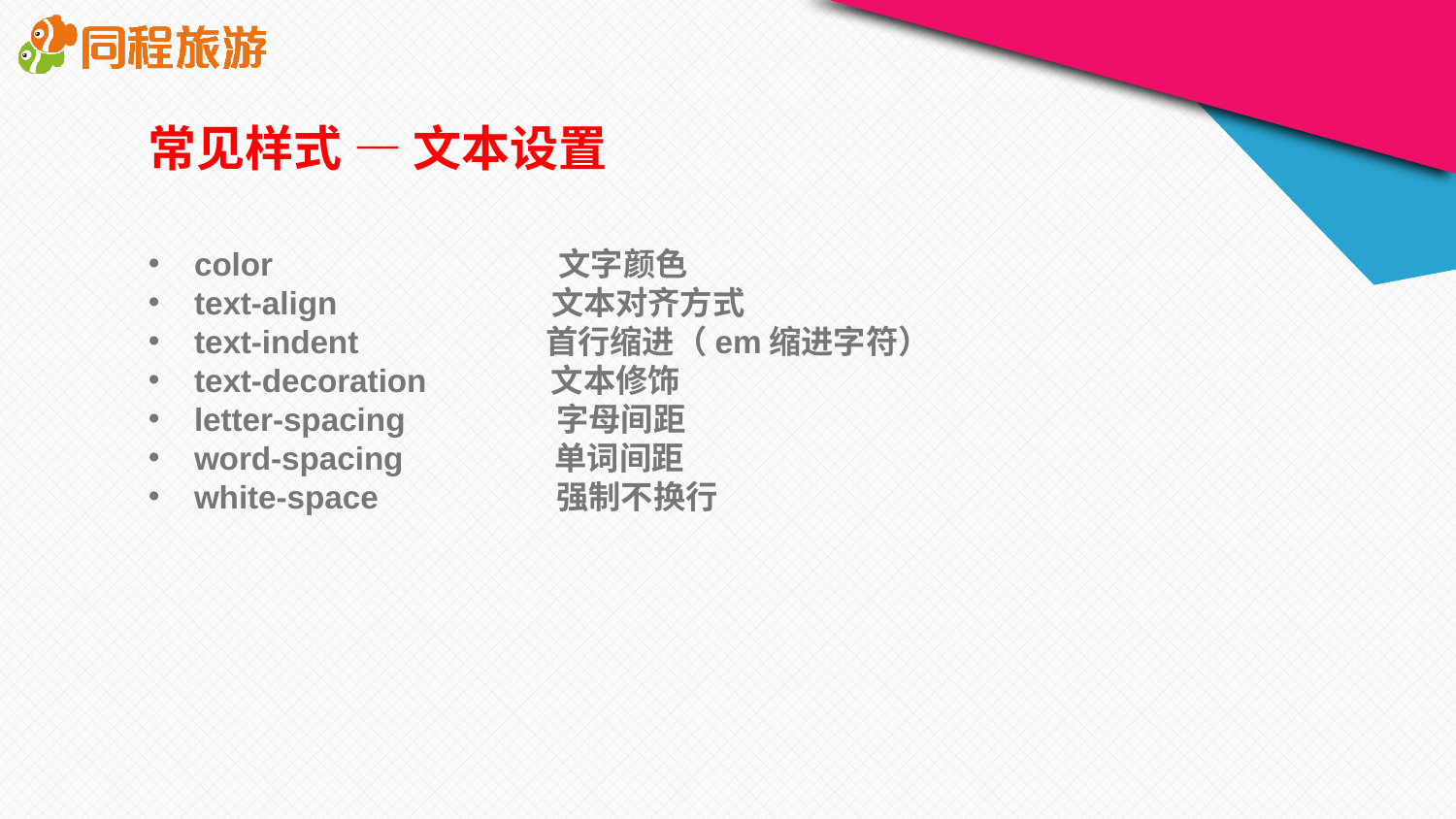

常见样式 — 文本设置
color                               文字颜色
text-align                       文本对齐方式
text-indent                    首行缩进（em缩进字符）
text-decoration             文本修饰
letter-spacing                字母间距
word-spacing                单词间距
white-space                   强制不换行